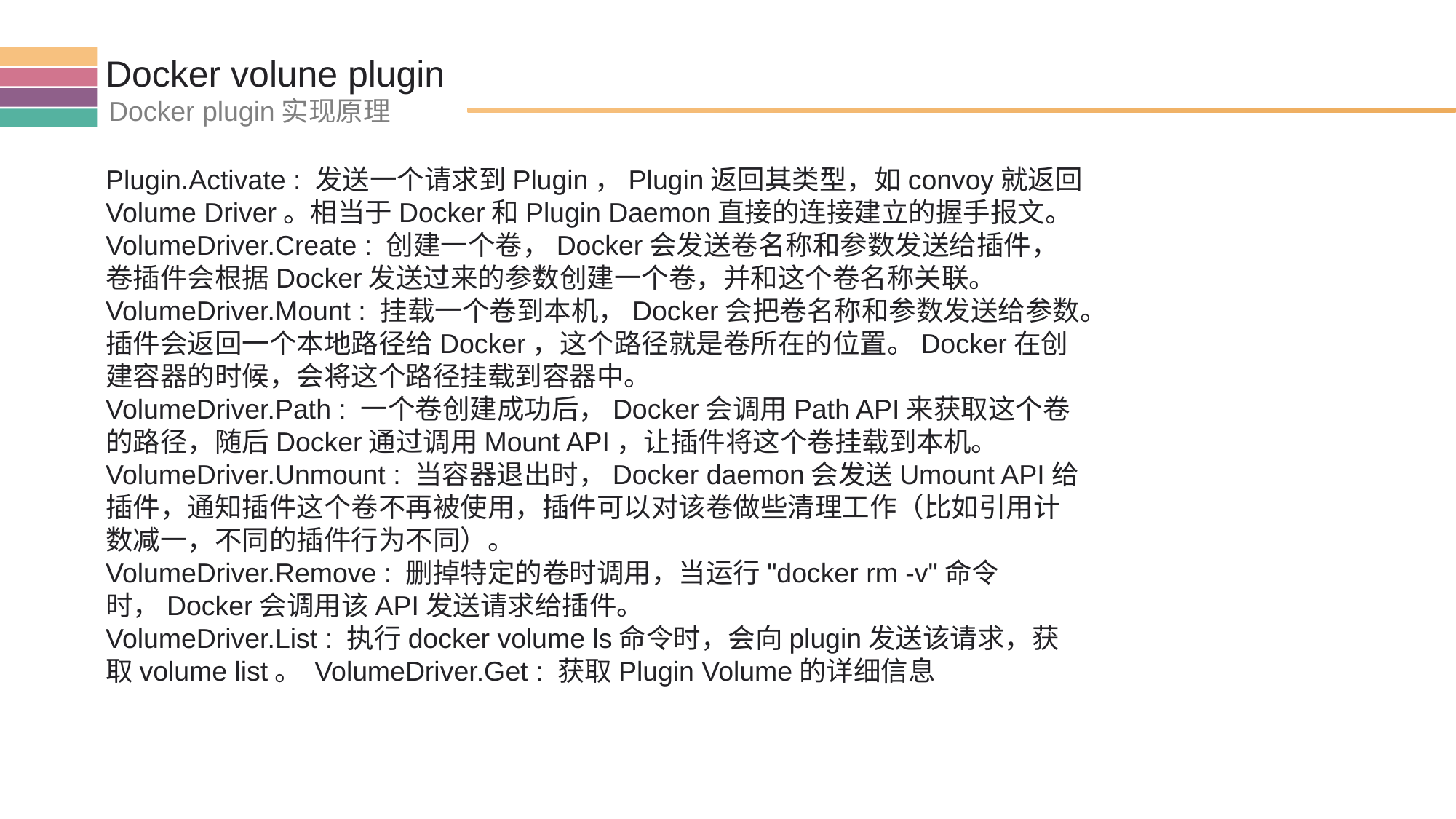

Docker volune plugin

Docker plugin实现原理

Plugin.Activate : 发送一个请求到Plugin，Plugin返回其类型，如convoy就返回Volume Driver。相当于Docker和Plugin Daemon直接的连接建立的握手报文。 VolumeDriver.Create : 创建一个卷，Docker会发送卷名称和参数发送给插件，卷插件会根据Docker发送过来的参数创建一个卷，并和这个卷名称关联。 VolumeDriver.Mount : 挂载一个卷到本机，Docker会把卷名称和参数发送给参数。插件会返回一个本地路径给Docker，这个路径就是卷所在的位置。Docker在创建容器的时候，会将这个路径挂载到容器中。
VolumeDriver.Path : 一个卷创建成功后，Docker会调用Path API来获取这个卷的路径，随后Docker通过调用Mount API，让插件将这个卷挂载到本机。 VolumeDriver.Unmount : 当容器退出时，Docker daemon会发送Umount API给插件，通知插件这个卷不再被使用，插件可以对该卷做些清理工作（比如引用计数减一，不同的插件行为不同）。
VolumeDriver.Remove : 删掉特定的卷时调用，当运行"docker rm -v"命令时，Docker会调用该API发送请求给插件。
VolumeDriver.List : 执行docker volume ls命令时，会向plugin发送该请求，获取volume list。 VolumeDriver.Get : 获取Plugin Volume的详细信息